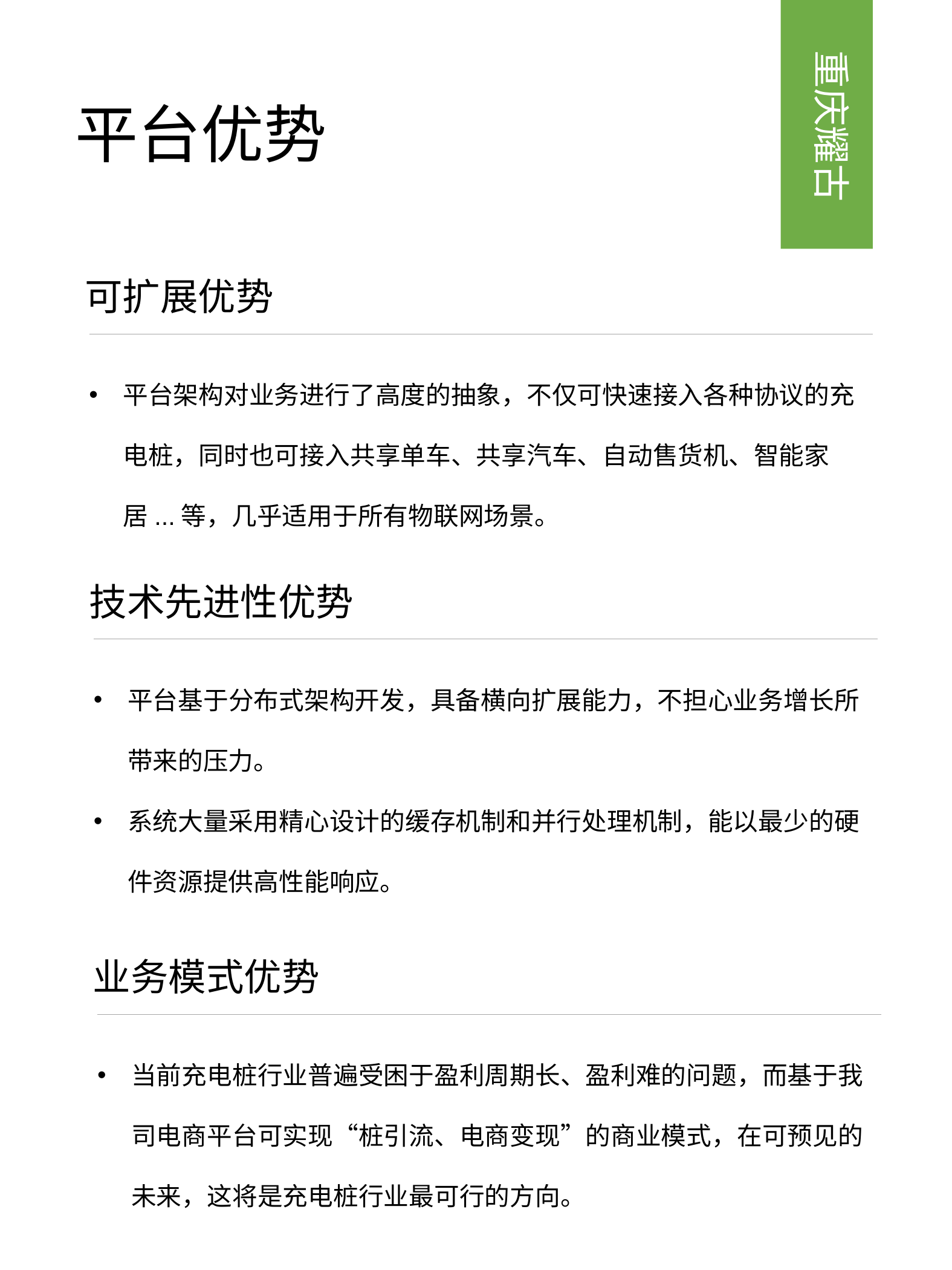

重庆耀古
平台优势
可扩展优势
平台架构对业务进行了高度的抽象，不仅可快速接入各种协议的充电桩，同时也可接入共享单车、共享汽车、自动售货机、智能家居...等，几乎适用于所有物联网场景。
技术先进性优势
平台基于分布式架构开发，具备横向扩展能力，不担心业务增长所带来的压力。
系统大量采用精心设计的缓存机制和并行处理机制，能以最少的硬件资源提供高性能响应。
业务模式优势
当前充电桩行业普遍受困于盈利周期长、盈利难的问题，而基于我司电商平台可实现“桩引流、电商变现”的商业模式，在可预见的未来，这将是充电桩行业最可行的方向。